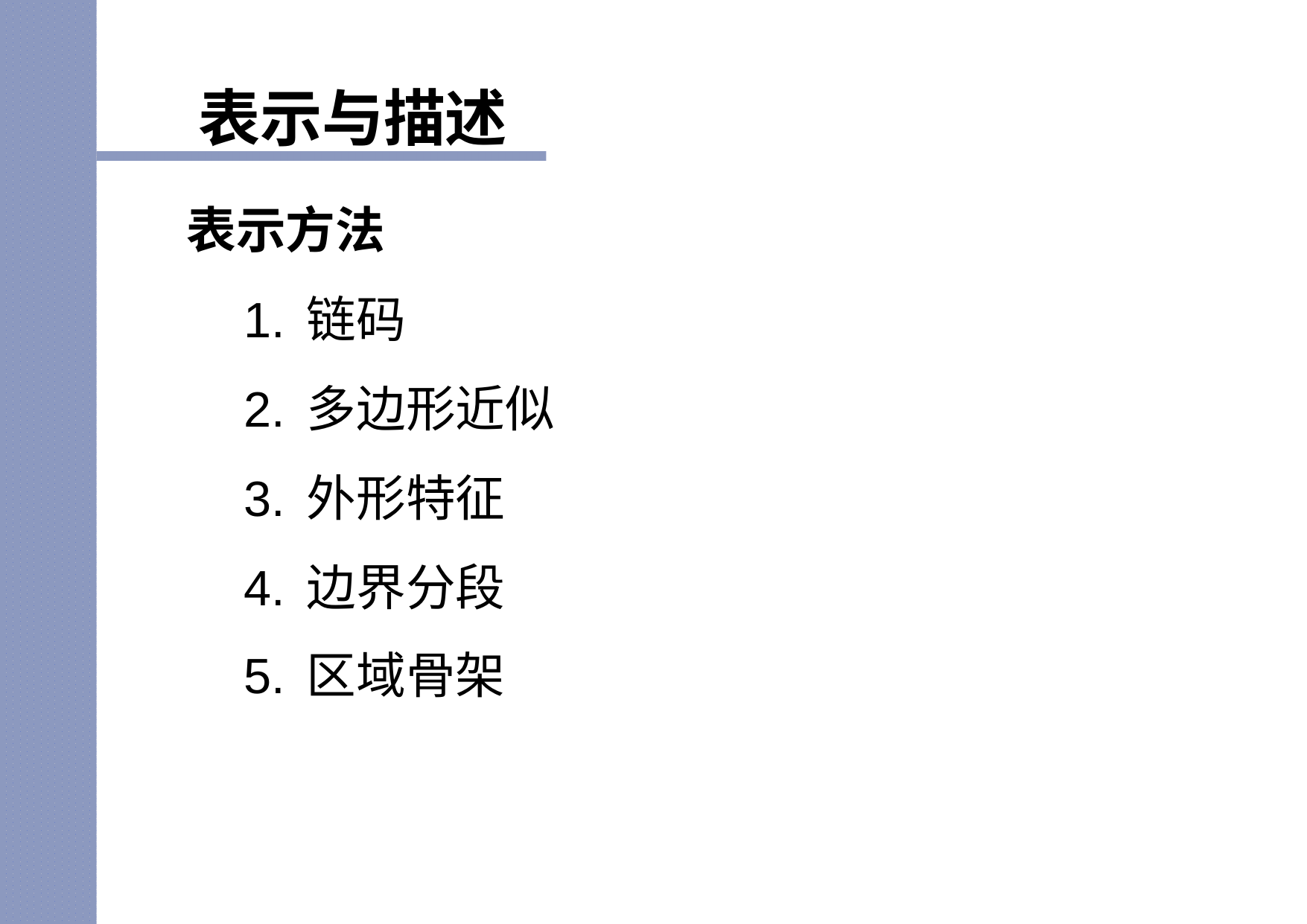

# 表示与描述

表示方法
链码
多边形近似
外形特征
边界分段
区域骨架